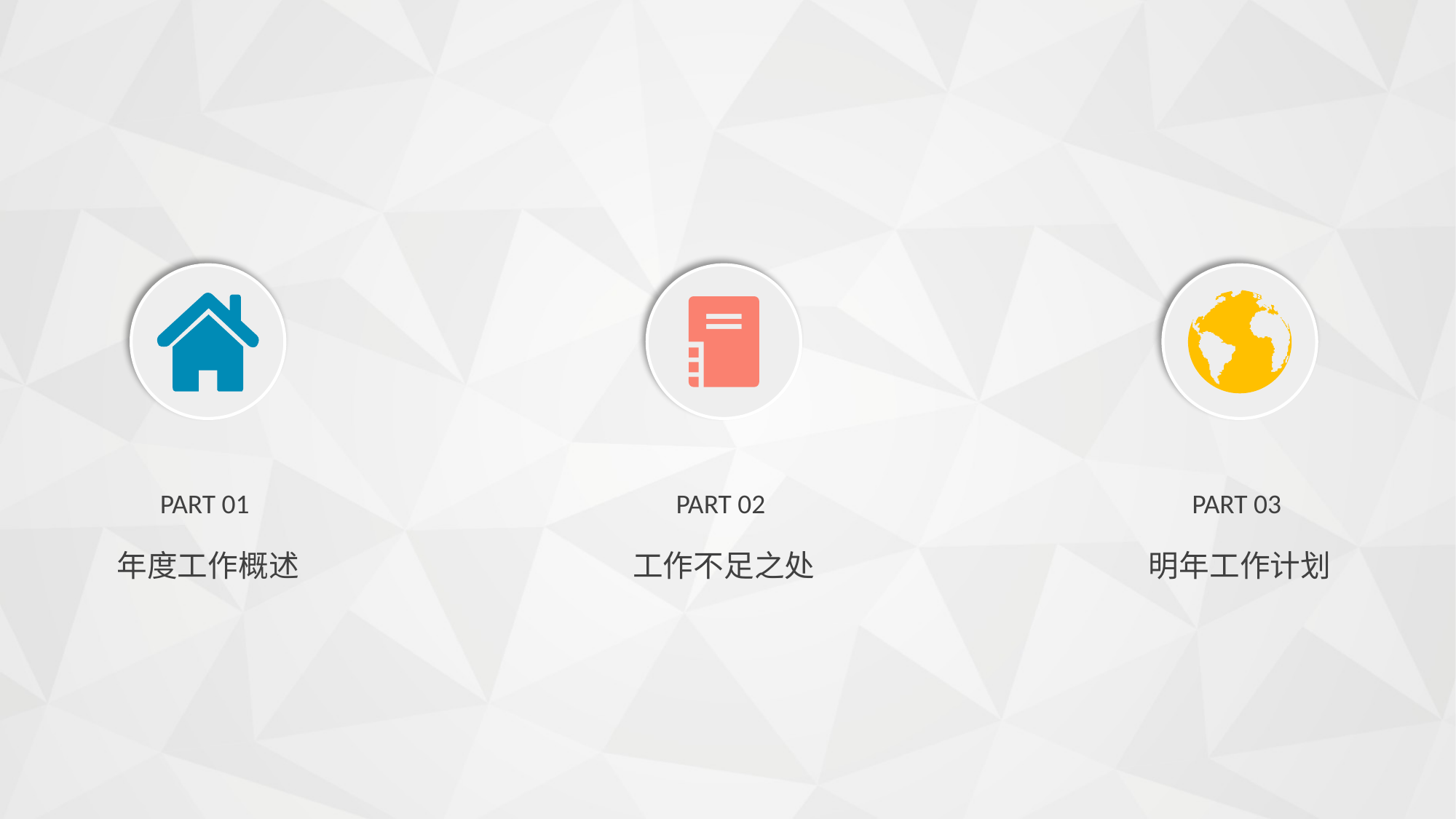

PART 01
PART 02
PART 03
年度工作概述
工作不足之处
明年工作计划